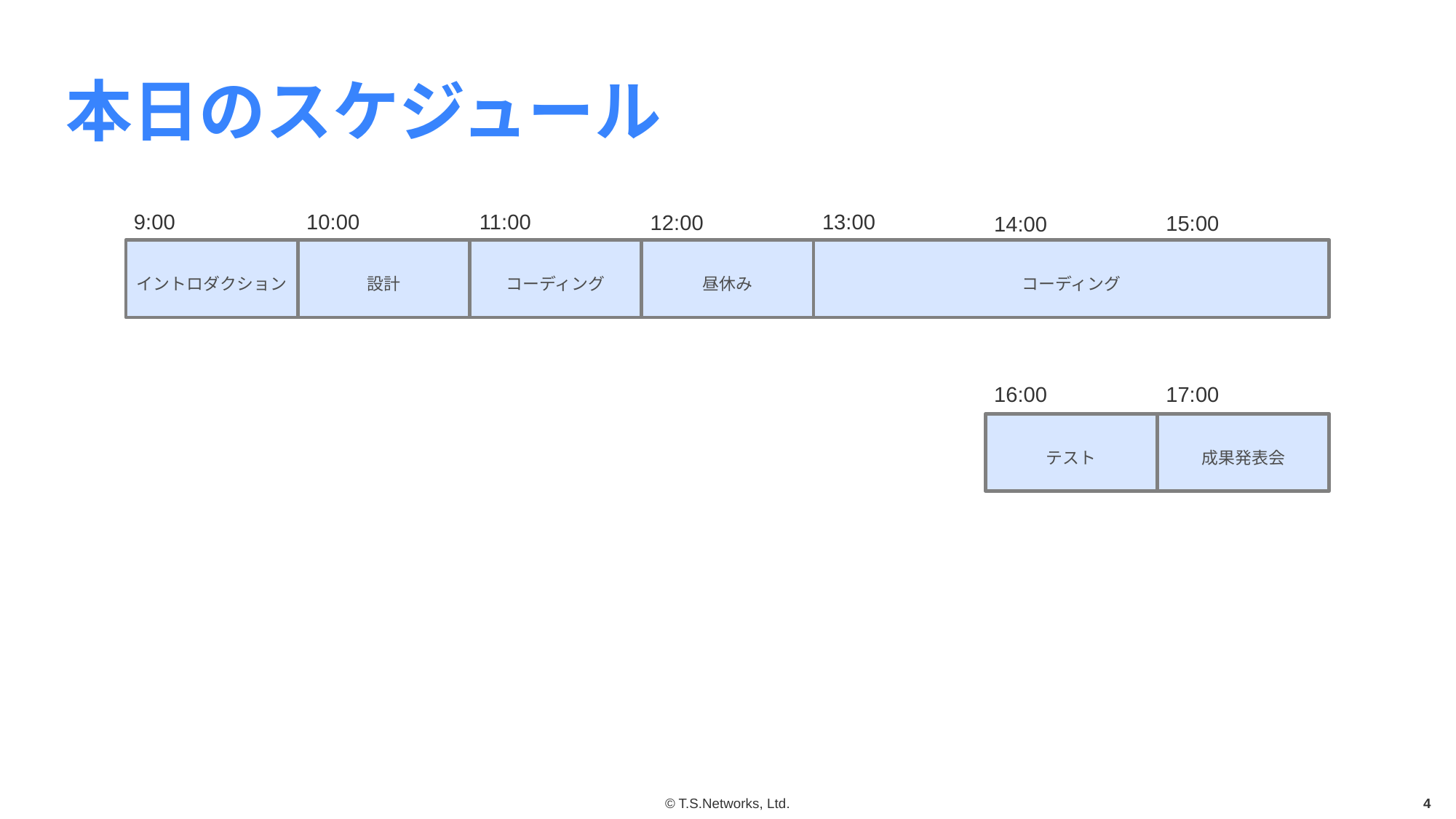

# 本日のスケジュール
13:00
10:00
11:00
9:00
12:00
15:00
14:00
イントロダクション
設計
コーディング
昼休み
コーディング
16:00
17:00
テスト
成果発表会
© T.S.Networks, Ltd.
4